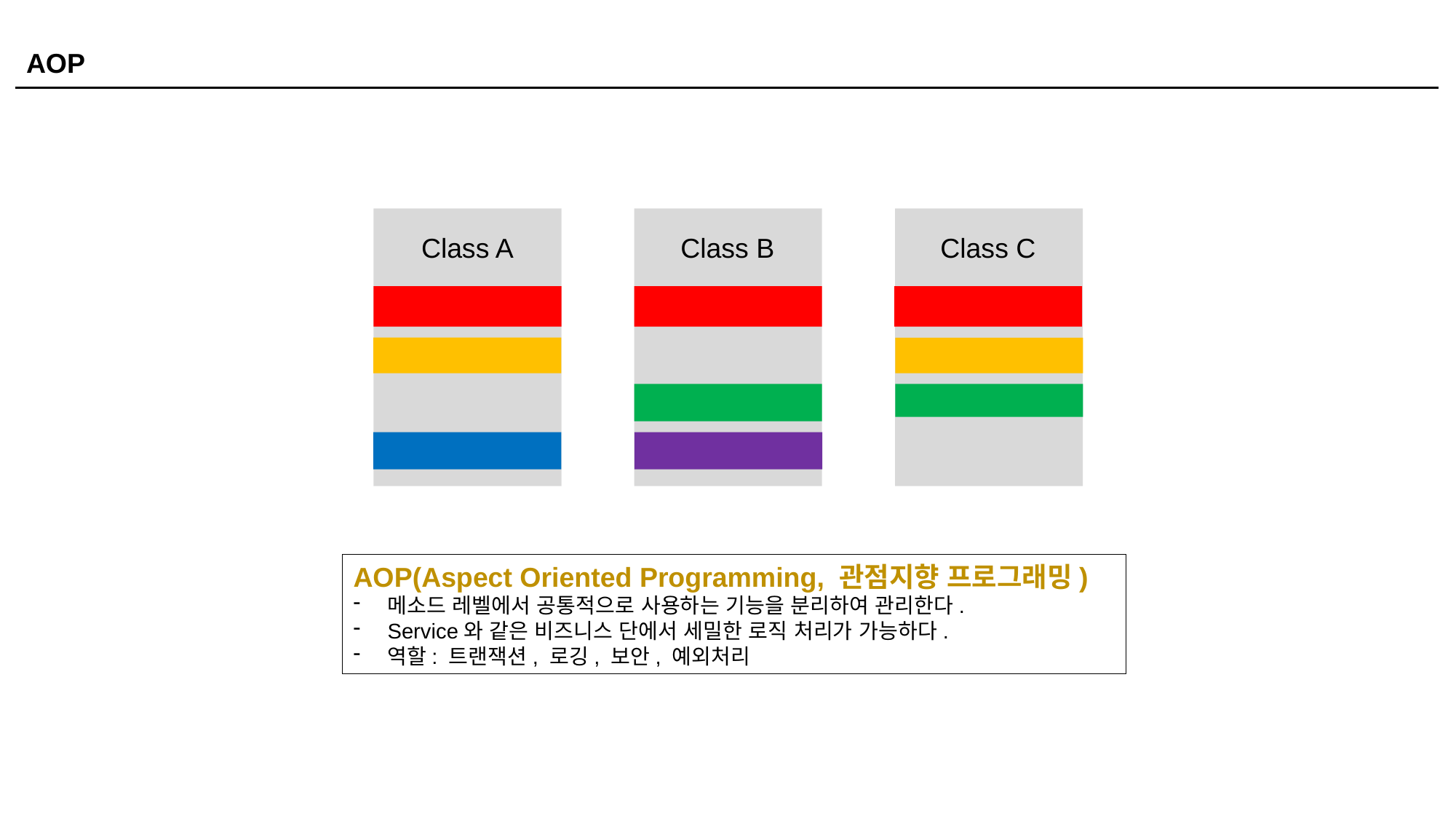

AOP

Class B
Class C
Class A

AOP(Aspect Oriented Programming, 관점지향 프로그래밍)
메소드 레벨에서 공통적으로 사용하는 기능을 분리하여 관리한다.
Service와 같은 비즈니스 단에서 세밀한 로직 처리가 가능하다.
역할: 트랜잭션, 로깅, 보안, 예외처리